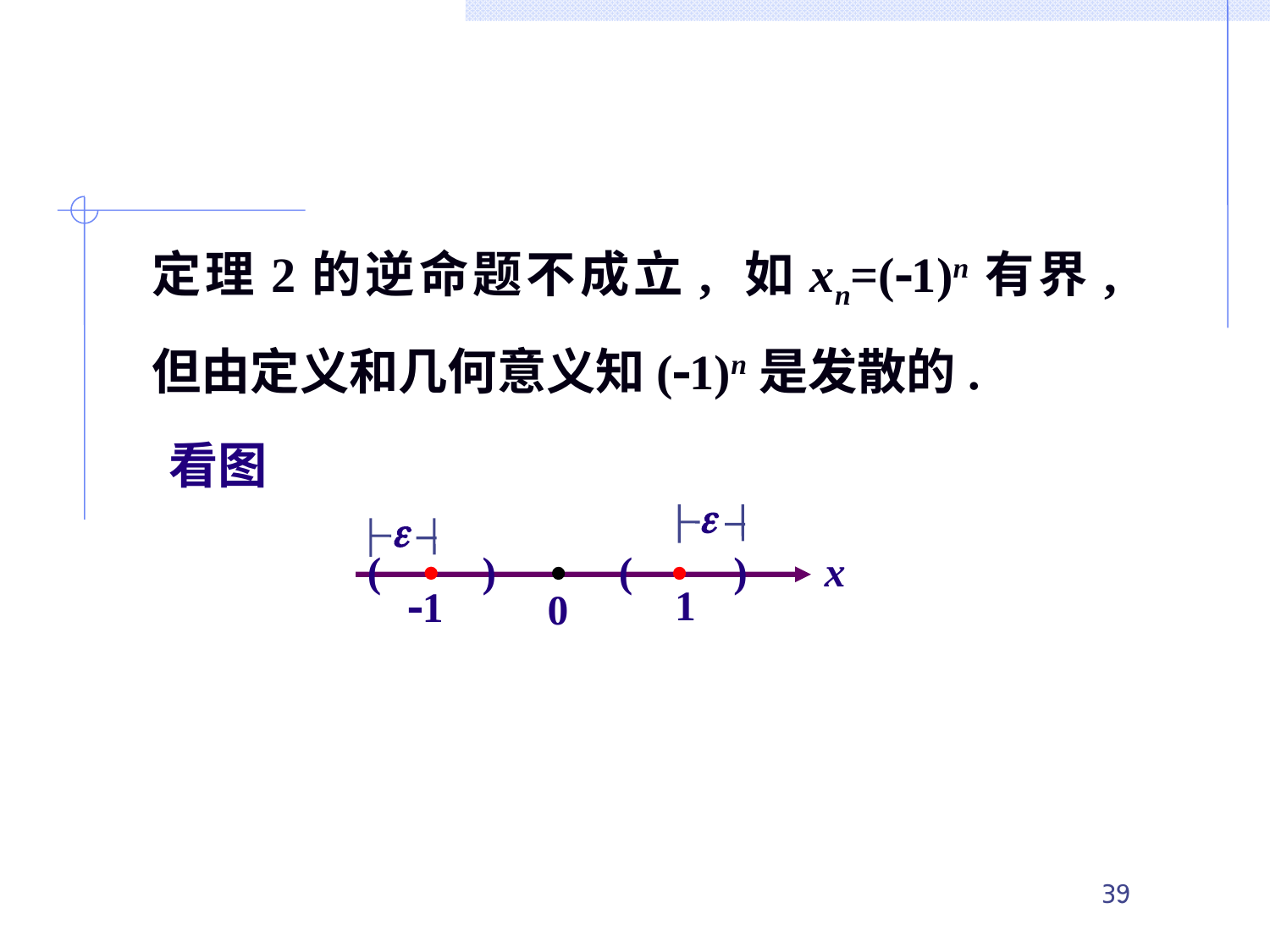

定理2的逆命题不成立, 如xn=(−1)n有界, 但由定义和几何意义知(−1)n是发散的.
看图
ε
ε

(
)
x
(
)

1
−1

0
39